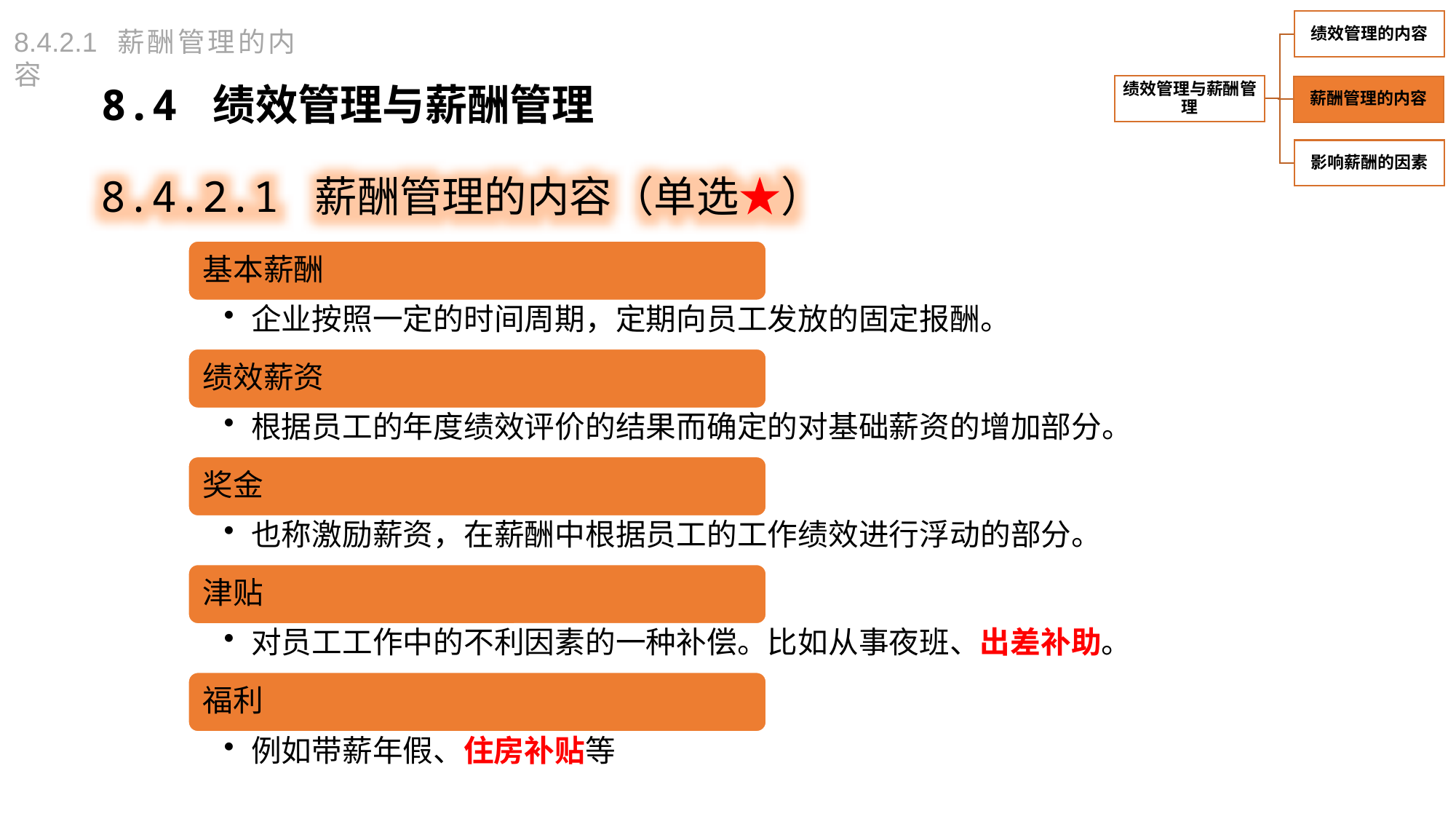

绩效管理与薪酬管理
绩效管理的内容
薪酬管理的内容
影响薪酬的因素
8.4.2.1 薪酬管理的内容
8.4 绩效管理与薪酬管理
8.4.2.1 薪酬管理的内容（单选★）
基本薪酬
企业按照一定的时间周期，定期向员工发放的固定报酬。
绩效薪资
根据员工的年度绩效评价的结果而确定的对基础薪资的增加部分。
奖金
也称激励薪资，在薪酬中根据员工的工作绩效进行浮动的部分。
津贴
对员工工作中的不利因素的一种补偿。比如从事夜班、出差补助。
福利
例如带薪年假、住房补贴等